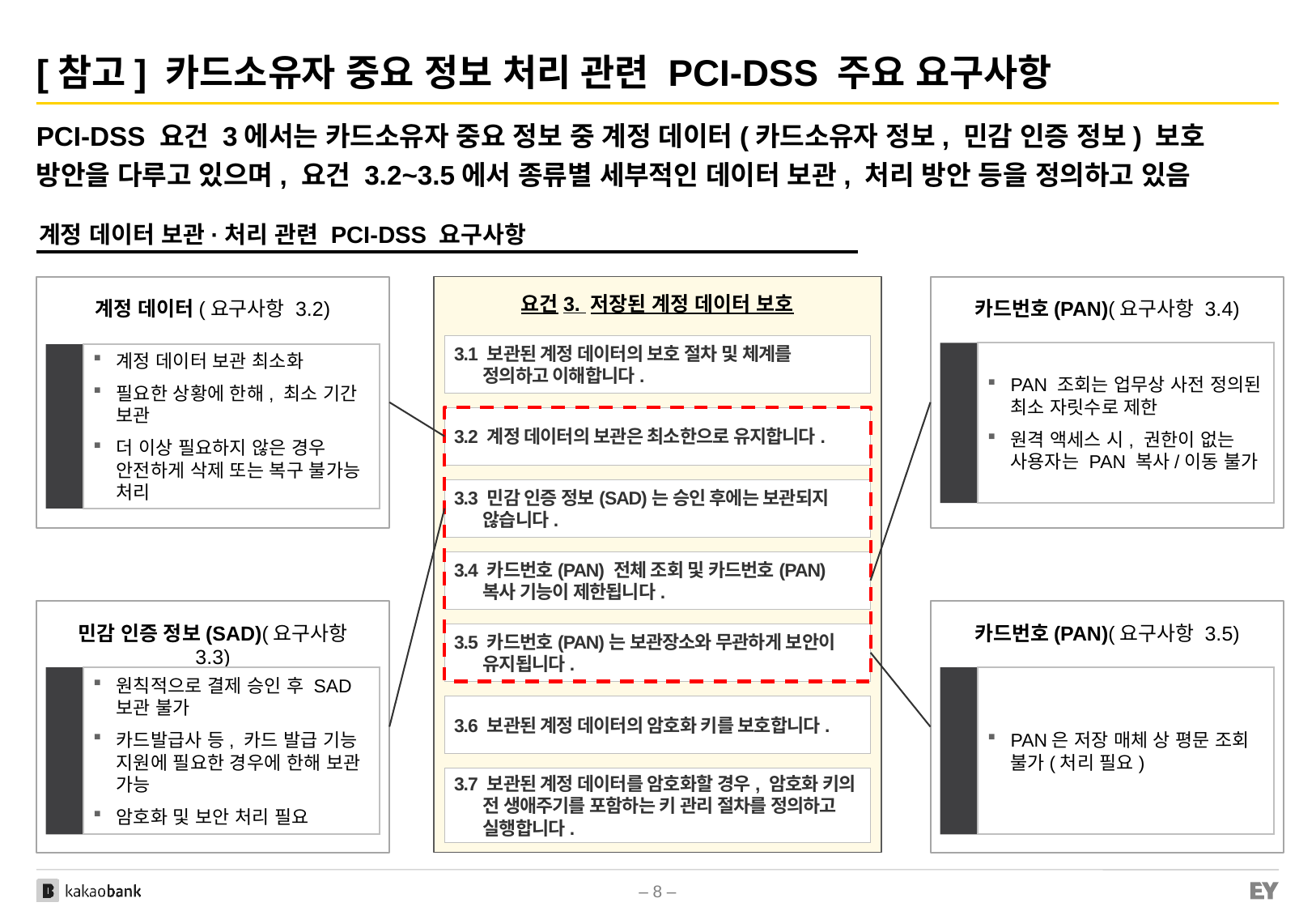

# [참고] 카드소유자 중요 정보 처리 관련 PCI-DSS 주요 요구사항
PCI-DSS 요건 3에서는 카드소유자 중요 정보 중 계정 데이터(카드소유자 정보, 민감 인증 정보) 보호 방안을 다루고 있으며, 요건 3.2~3.5에서 종류별 세부적인 데이터 보관, 처리 방안 등을 정의하고 있음
계정 데이터 보관·처리 관련 PCI-DSS 요구사항
계정 데이터(요구사항 3.2)
계정 데이터 보관 최소화
필요한 상황에 한해, 최소 기간 보관
더 이상 필요하지 않은 경우 안전하게 삭제 또는 복구 불가능 처리
원
칙
요건3. 저장된 계정 데이터 보호
카드번호(PAN)(요구사항 3.4)
원
칙
PAN 조회는 업무상 사전 정의된 최소 자릿수로 제한
원격 액세스 시, 권한이 없는 사용자는 PAN 복사/이동 불가
3.1 보관된 계정 데이터의 보호 절차 및 체계를 정의하고 이해합니다.
3.2 계정 데이터의 보관은 최소한으로 유지합니다.

3.3 민감 인증 정보(SAD)는 승인 후에는 보관되지 않습니다.
3.4 카드번호(PAN) 전체 조회 및 카드번호(PAN) 복사 기능이 제한됩니다.
민감 인증 정보(SAD)(요구사항 3.3)
원
칙
원칙적으로 결제 승인 후 SAD 보관 불가
카드발급사 등, 카드 발급 기능 지원에 필요한 경우에 한해 보관 가능
암호화 및 보안 처리 필요
카드번호(PAN)(요구사항 3.5)
원
칙
PAN은 저장 매체 상 평문 조회 불가(처리 필요)
3.5 카드번호(PAN)는 보관장소와 무관하게 보안이 유지됩니다.
3.6 보관된 계정 데이터의 암호화 키를 보호합니다.
3.7 보관된 계정 데이터를 암호화할 경우, 암호화 키의 전 생애주기를 포함하는 키 관리 절차를 정의하고 실행합니다.